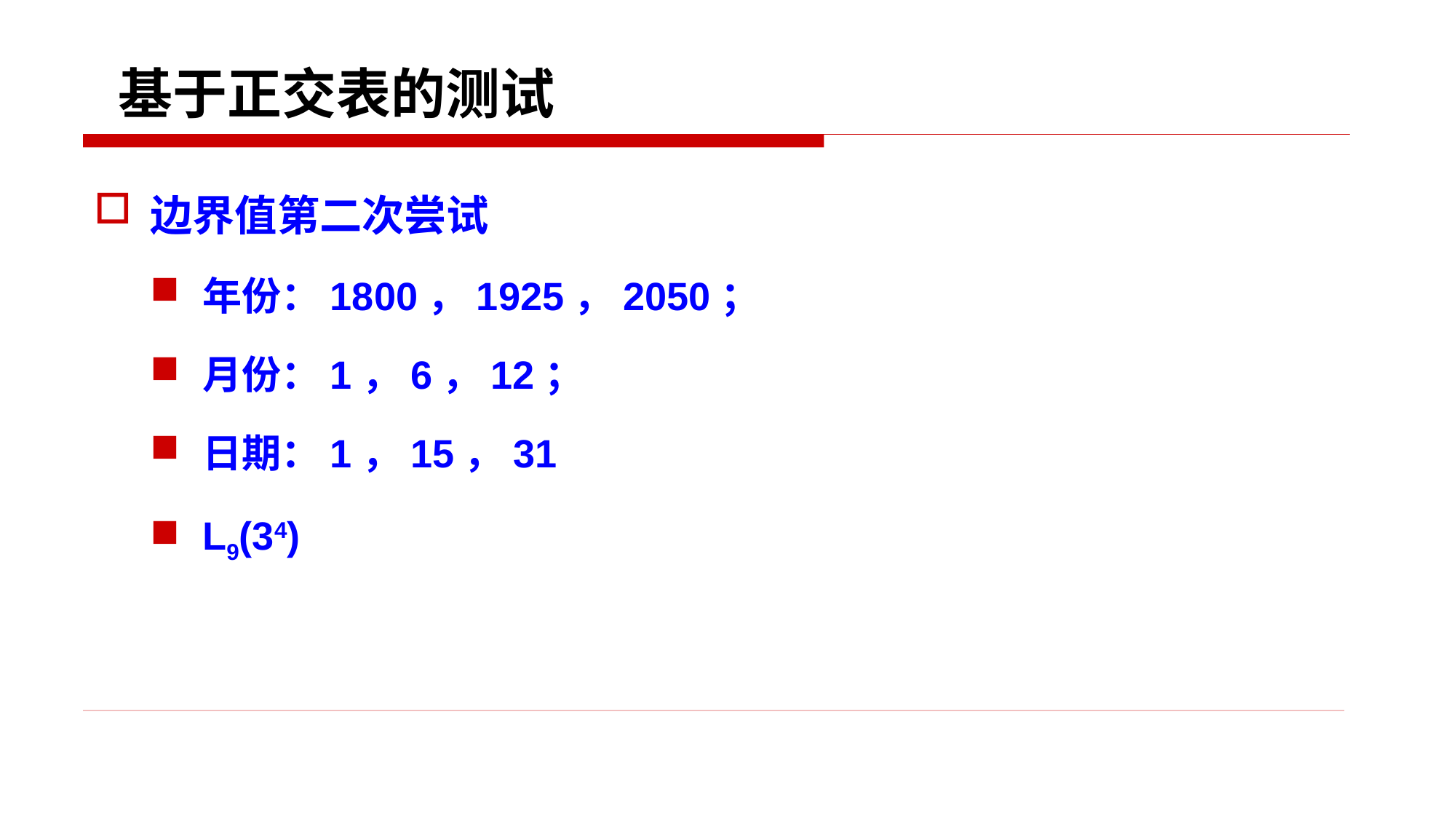

# 基于正交表的测试
边界值第二次尝试
年份：1800，1925，2050；
月份：1，6，12；
日期：1，15，31
L9(34)